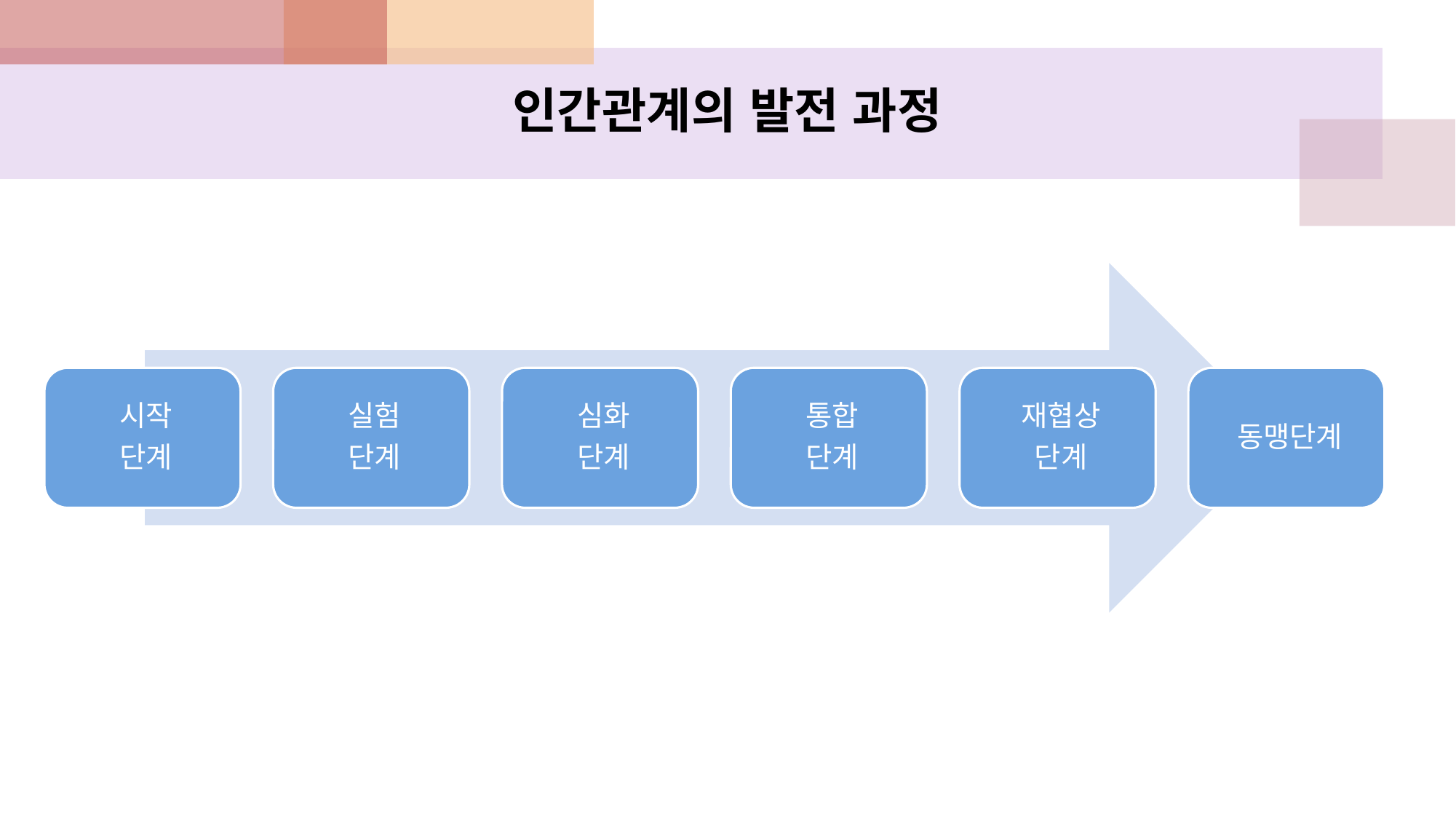

인간관계의 발전 과정
시작
단계
실험
단계
심화
단계
통합
단계
재협상
단계
동맹단계